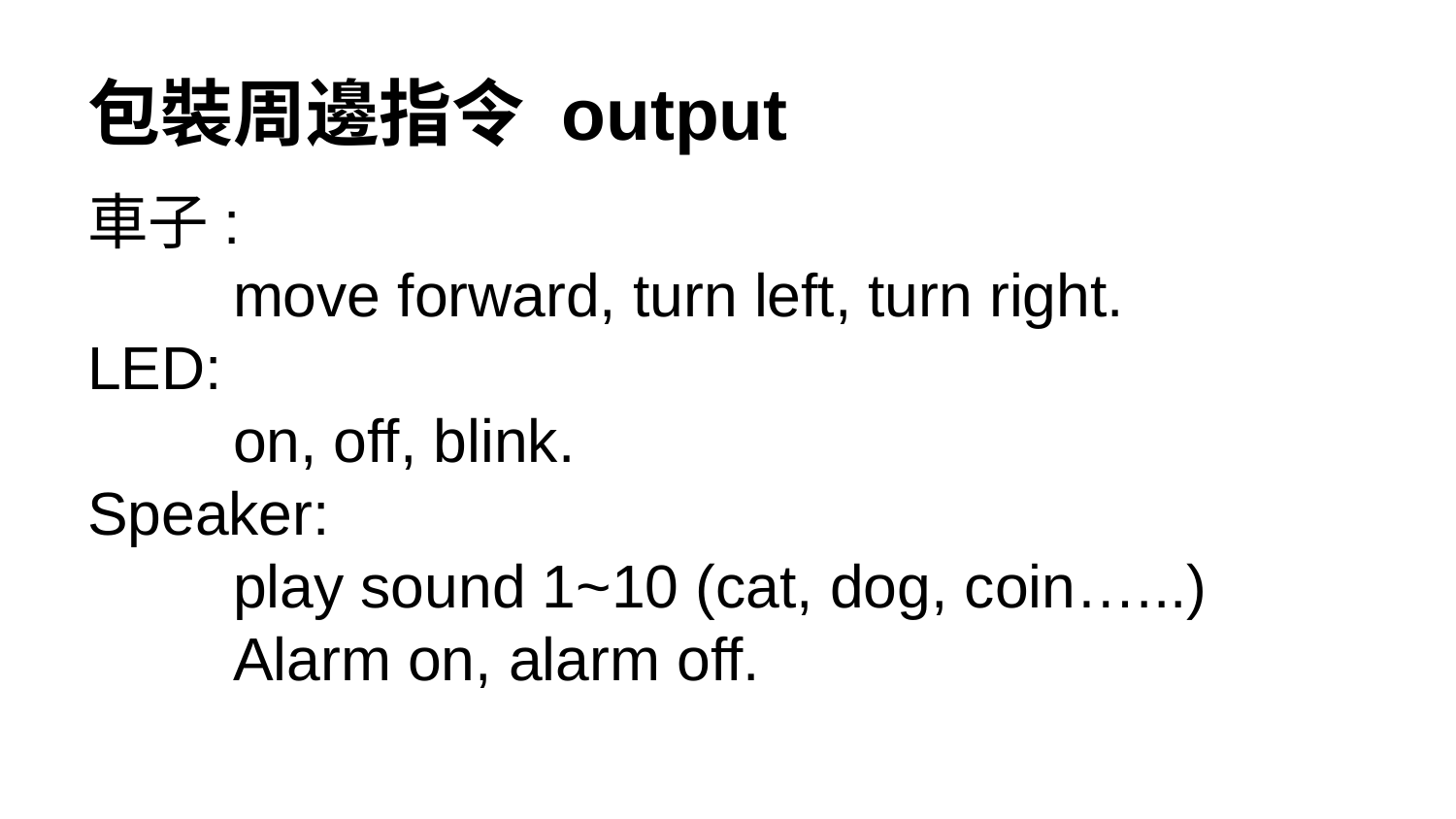

# 包裝周邊指令 output
車子:
	move forward, turn left, turn right.
LED:
	on, off, blink.
Speaker:
	play sound 1~10 (cat, dog, coin…...)
	Alarm on, alarm off.